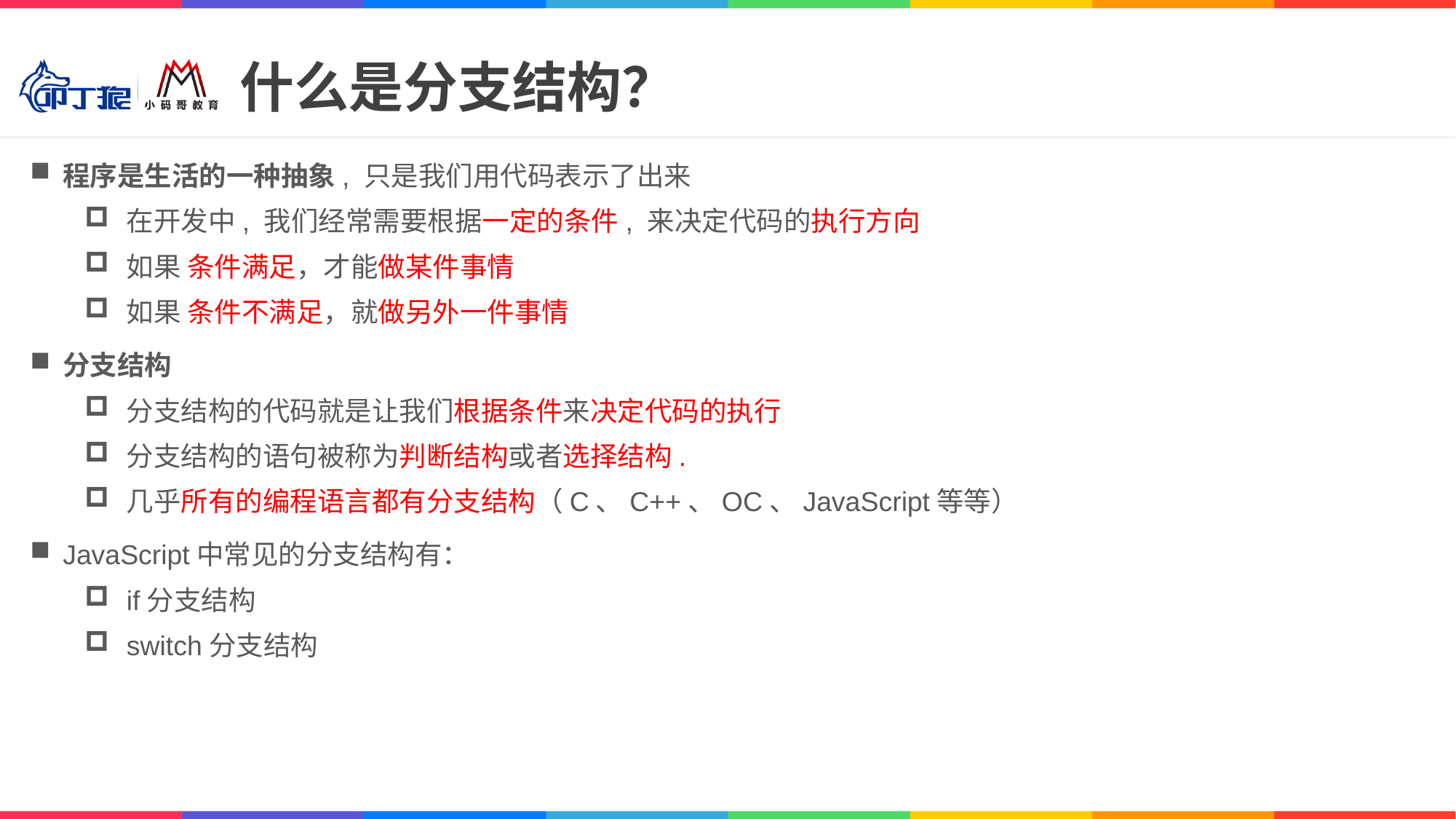

# 什么是分支结构？
程序是生活的一种抽象, 只是我们用代码表示了出来
在开发中, 我们经常需要根据一定的条件, 来决定代码的执行方向
如果 条件满足，才能做某件事情
如果 条件不满足，就做另外一件事情
分支结构
分支结构的代码就是让我们根据条件来决定代码的执行
分支结构的语句被称为判断结构或者选择结构.
几乎所有的编程语言都有分支结构（C、C++、OC、JavaScript等等）
JavaScript中常见的分支结构有：
if分支结构
switch分支结构